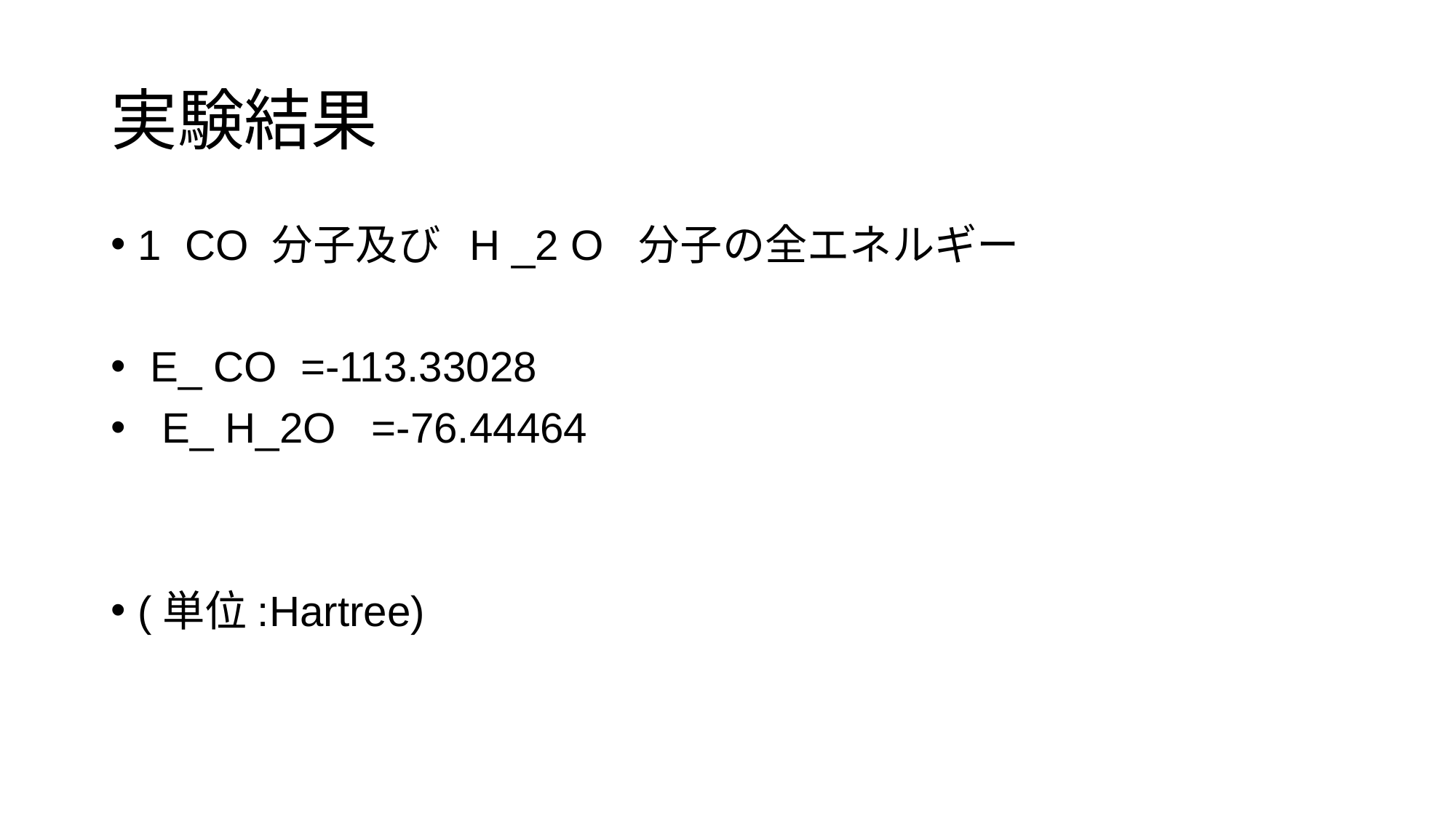

# 実験結果
1  CO 分子及び  H _2 O  分子の全エネルギー

 E_ CO  =-113.33028
  E_ H_2O   =-76.44464

(単位:Hartree)